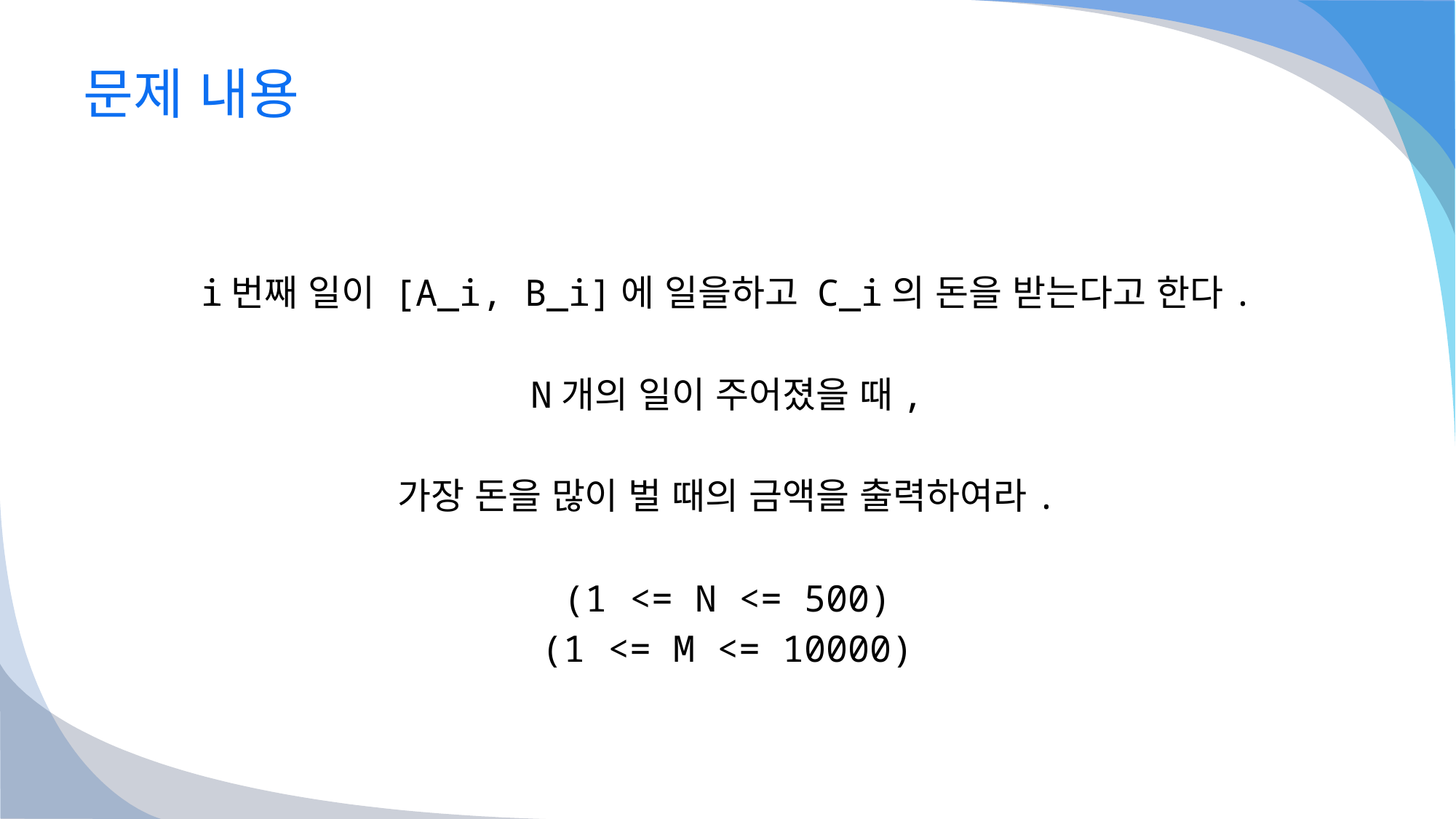

# 문제 내용

i번째 일이 [A_i, B_i]에 일을하고 C_i의 돈을 받는다고 한다.

N개의 일이 주어졌을 때,

가장 돈을 많이 벌 때의 금액을 출력하여라.

(1 <= N <= 500)
(1 <= M <= 10000)